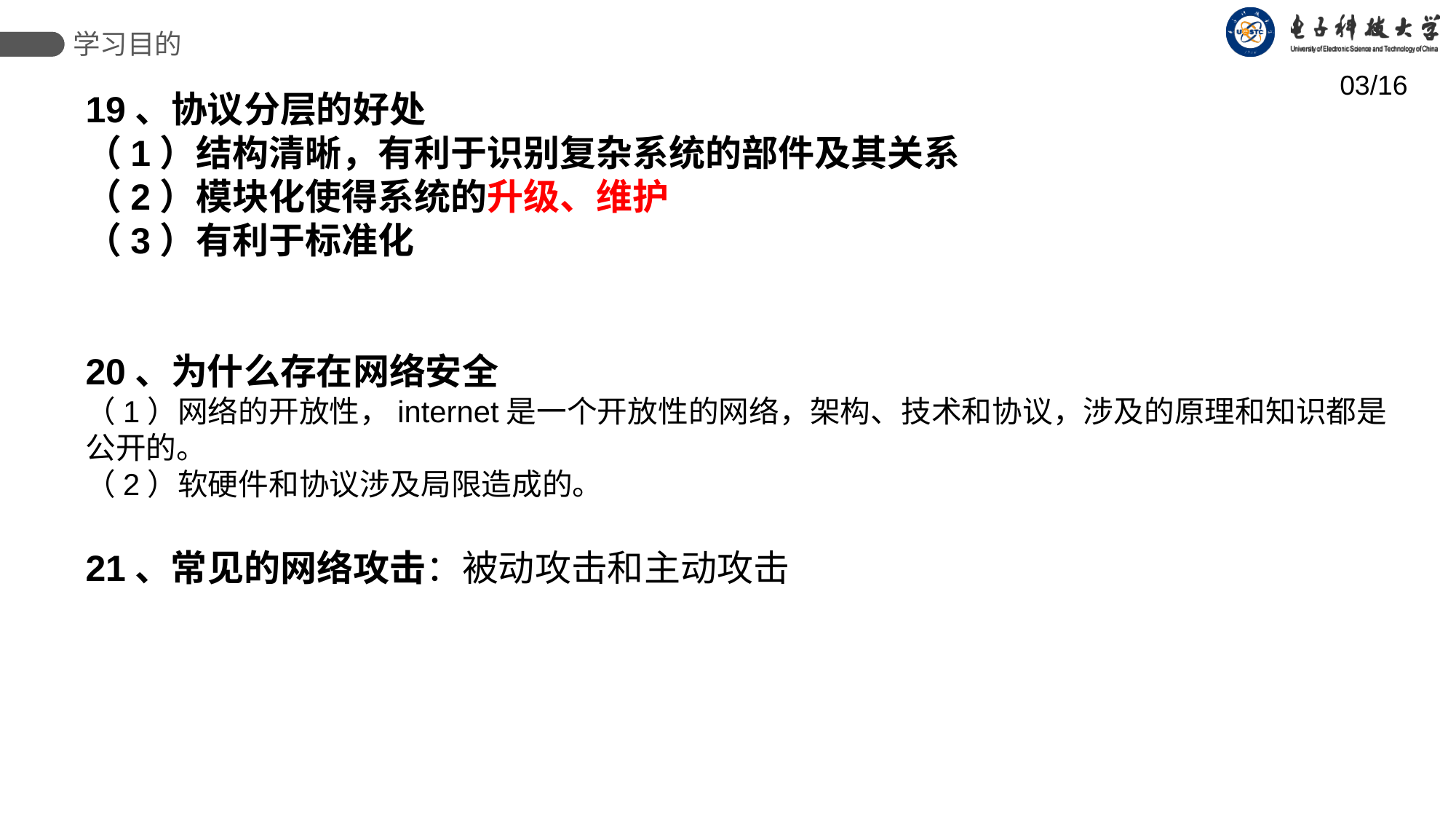

学习目的
03/16
19、协议分层的好处
（1）结构清晰，有利于识别复杂系统的部件及其关系
（2）模块化使得系统的升级、维护
（3）有利于标准化

20、为什么存在网络安全
（1）网络的开放性，internet是一个开放性的网络，架构、技术和协议，涉及的原理和知识都是公开的。
（2）软硬件和协议涉及局限造成的。

21、常见的网络攻击：被动攻击和主动攻击